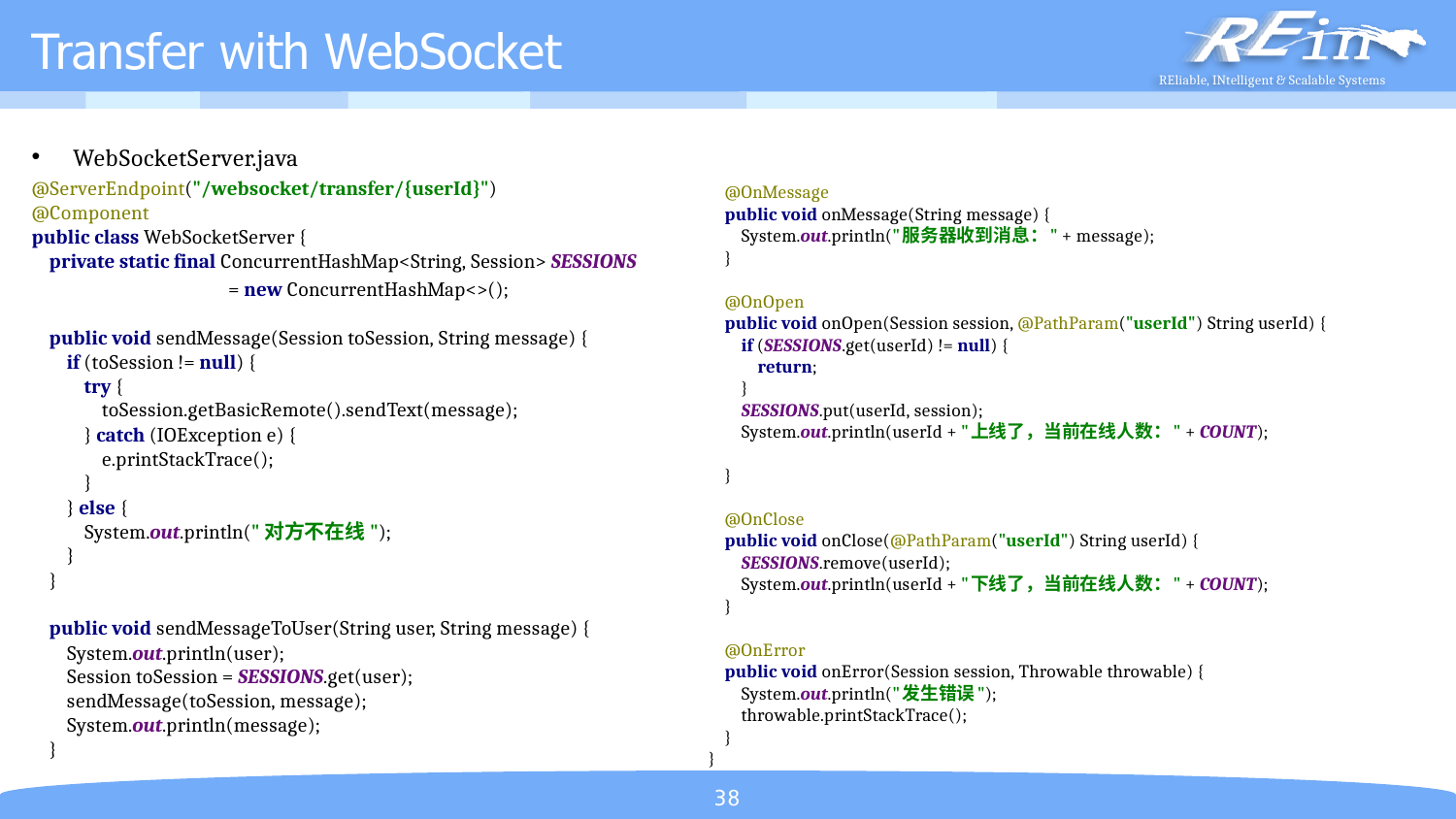

# Transfer with WebSocket
WebSocketServer.java
@ServerEndpoint("/websocket/transfer/{userId}")
@Component
public class WebSocketServer {
    private static final ConcurrentHashMap<String, Session> SESSIONS
                                             = new ConcurrentHashMap<>();
    public void sendMessage(Session toSession, String message) {
        if (toSession != null) {
            try {
                toSession.getBasicRemote().sendText(message);
            } catch (IOException e) {
                e.printStackTrace();
            }
        } else {
            System.out.println("对方不在线");
        }
    }
    public void sendMessageToUser(String user, String message) {
        System.out.println(user);
        Session toSession = SESSIONS.get(user);
        sendMessage(toSession, message);
        System.out.println(message);
    }
    @OnMessage
    public void onMessage(String message) {
        System.out.println("服务器收到消息：" + message);
    }
    @OnOpen
    public void onOpen(Session session, @PathParam("userId") String userId) {
        if (SESSIONS.get(userId) != null) {
            return;
        }
        SESSIONS.put(userId, session);
        System.out.println(userId + "上线了，当前在线人数：" + COUNT);
    }
    @OnClose
    public void onClose(@PathParam("userId") String userId) {
        SESSIONS.remove(userId);
        System.out.println(userId + "下线了，当前在线人数：" + COUNT);
    }
    @OnError
    public void onError(Session session, Throwable throwable) {
        System.out.println("发生错误");
        throwable.printStackTrace();
    }
}

38